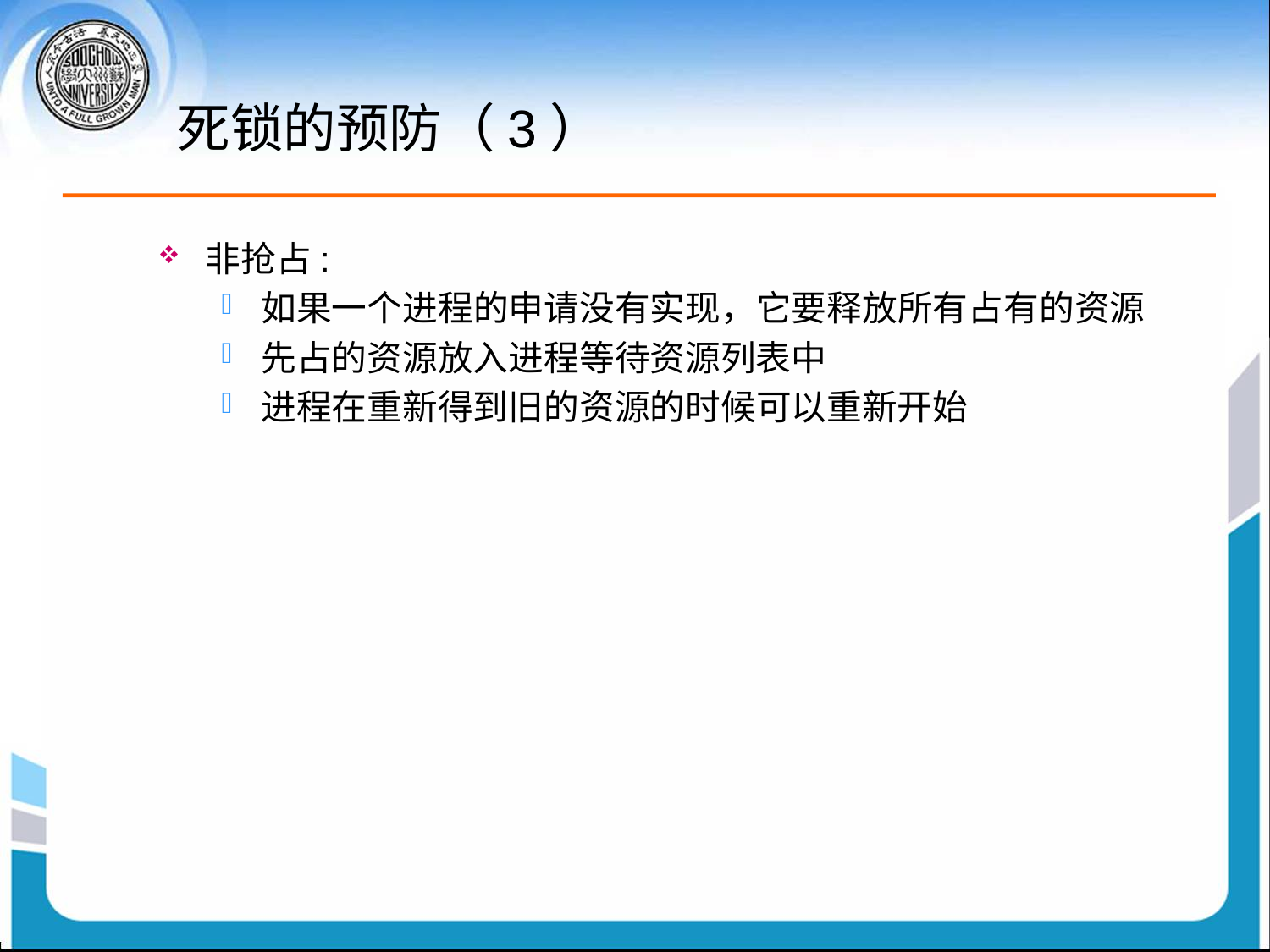

# 死锁的预防（3）
非抢占:
如果一个进程的申请没有实现，它要释放所有占有的资源
先占的资源放入进程等待资源列表中
进程在重新得到旧的资源的时候可以重新开始